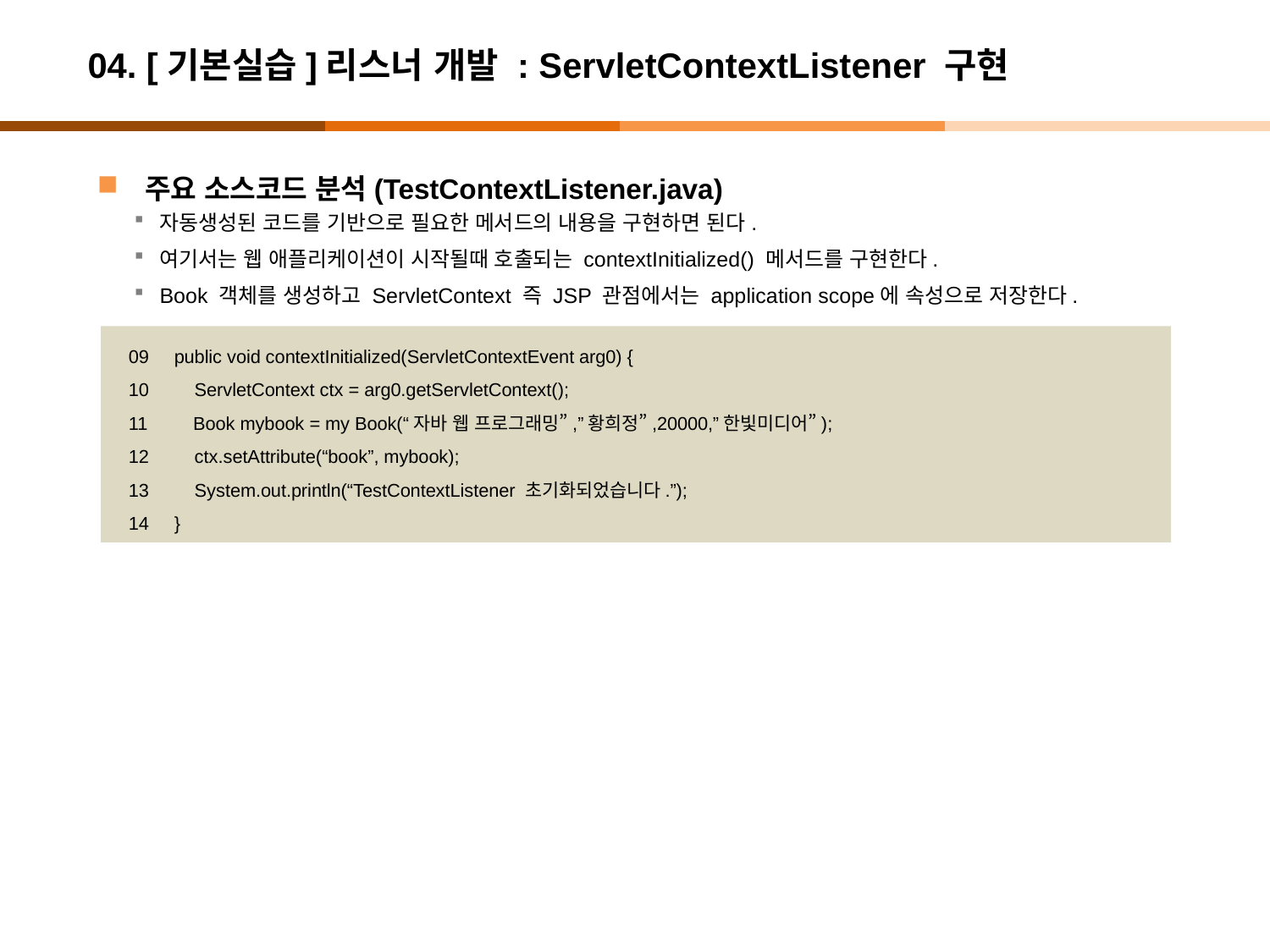

# 04. [기본실습]리스너 개발 : ServletContextListener 구현
주요 소스코드 분석(TestContextListener.java)
자동생성된 코드를 기반으로 필요한 메서드의 내용을 구현하면 된다.
여기서는 웹 애플리케이션이 시작될때 호출되는 contextInitialized() 메서드를 구현한다.
Book 객체를 생성하고 ServletContext 즉 JSP 관점에서는 application scope에 속성으로 저장한다.

09     public void contextInitialized(ServletContextEvent arg0) {
10         ServletContext ctx = arg0.getServletContext();
11         Book mybook = my Book(“자바 웹 프로그래밍”,”황희정”,20000,”한빛미디어”);
12         ctx.setAttribute(“book”, mybook);
13         System.out.println(“TestContextListener 초기화되었습니다.”);
14     }